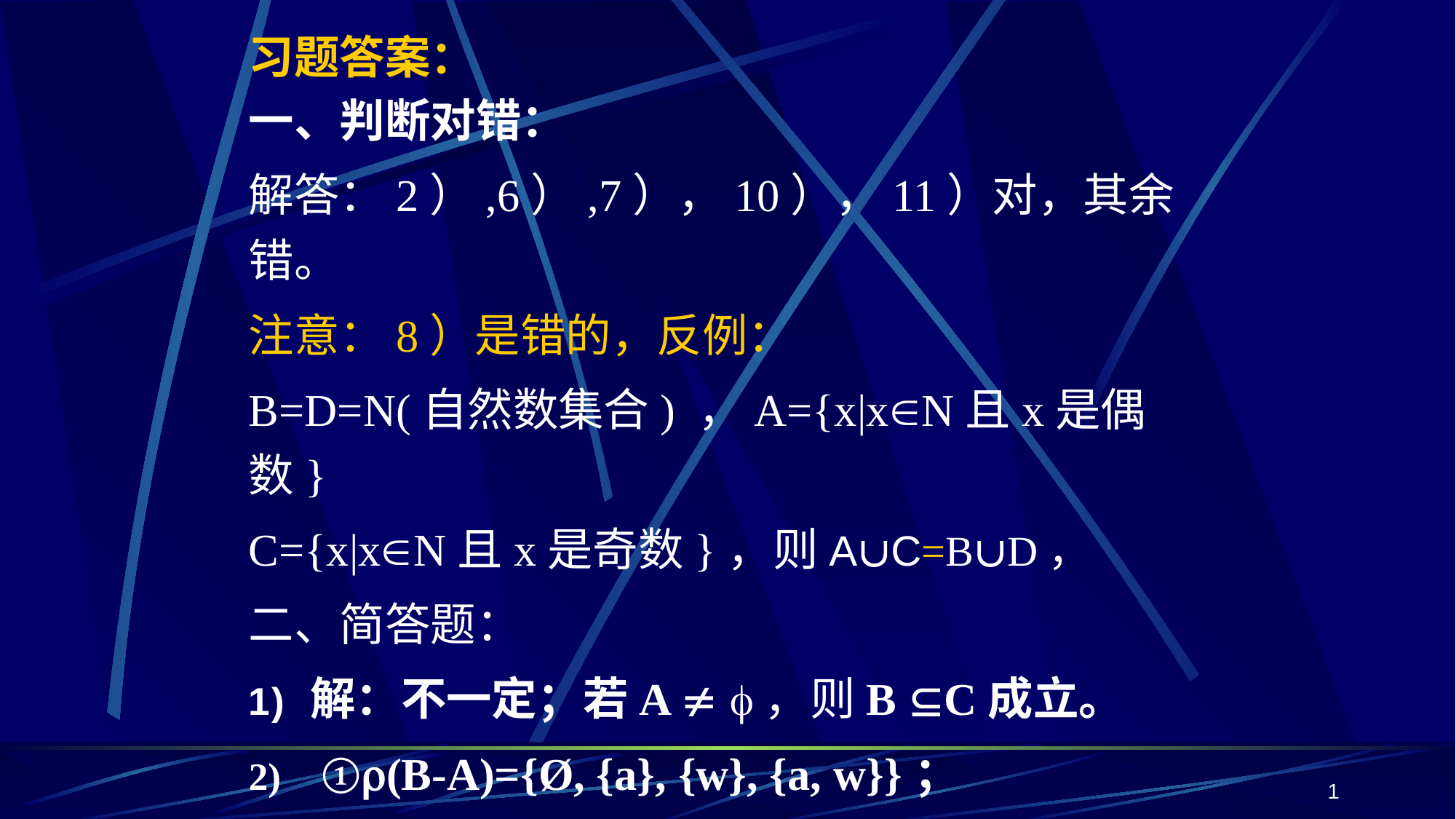

习题答案：
一、判断对错：
解答：2）,6）,7），10），11）对，其余错。
注意：8）是错的，反例：
B=D=N(自然数集合) ，A={x|x∈N且x是偶数}
C={x|x∈N且x是奇数}，则A∪C=B∪D，
二、简答题：
解：不一定；若A ≠ φ，则B ⊆C成立。
 ①ρ(B-A)={Ø, {a}, {w}, {a, w}}；
      ②A ⊕ B={y, z, a, w}。

1